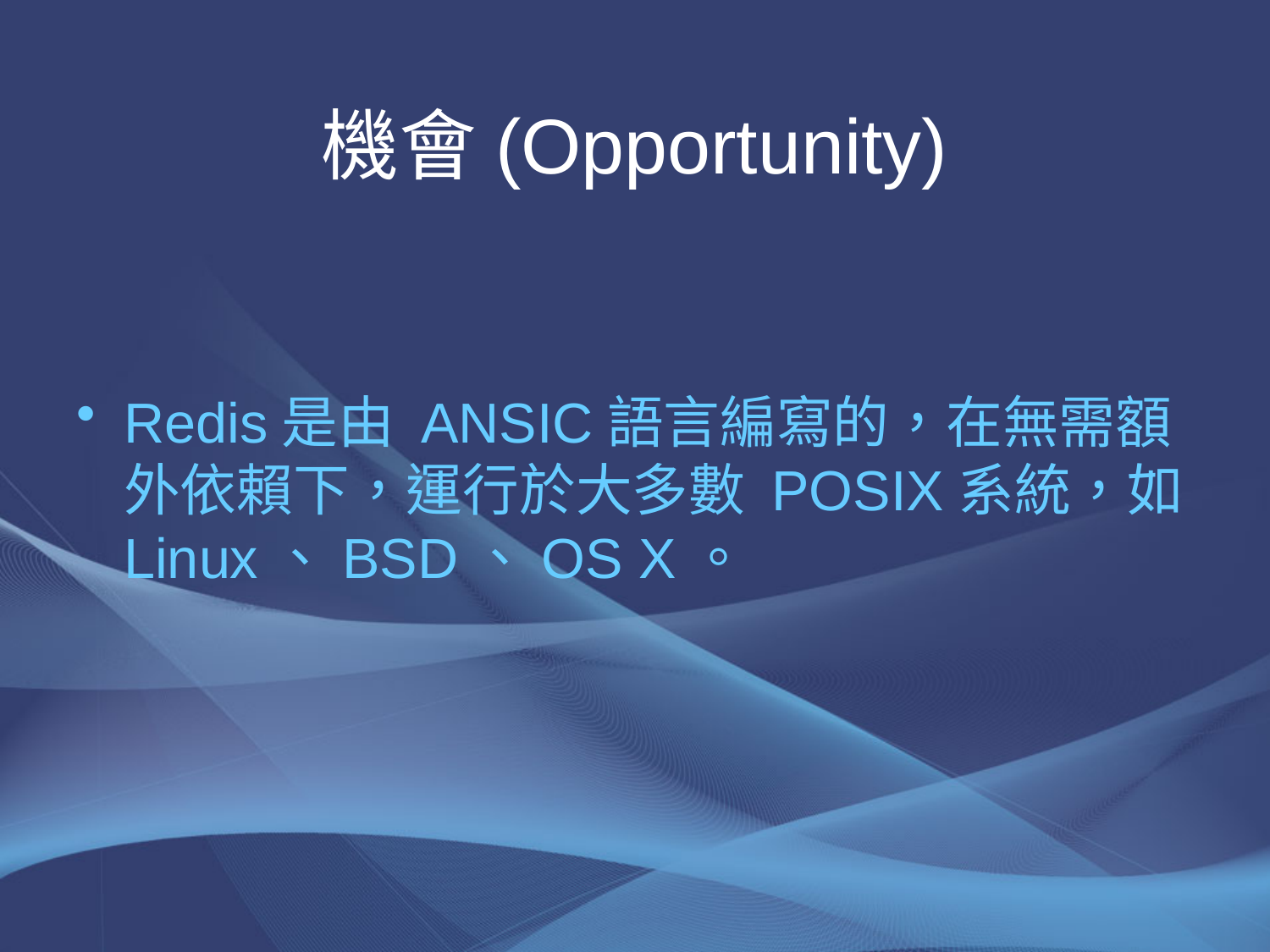

# 機會(Opportunity)

Redis是由 ANSIC語言編寫的，在無需額外依賴下，運行於大多數 POSIX系統，如 Linux、BSD、OS X。